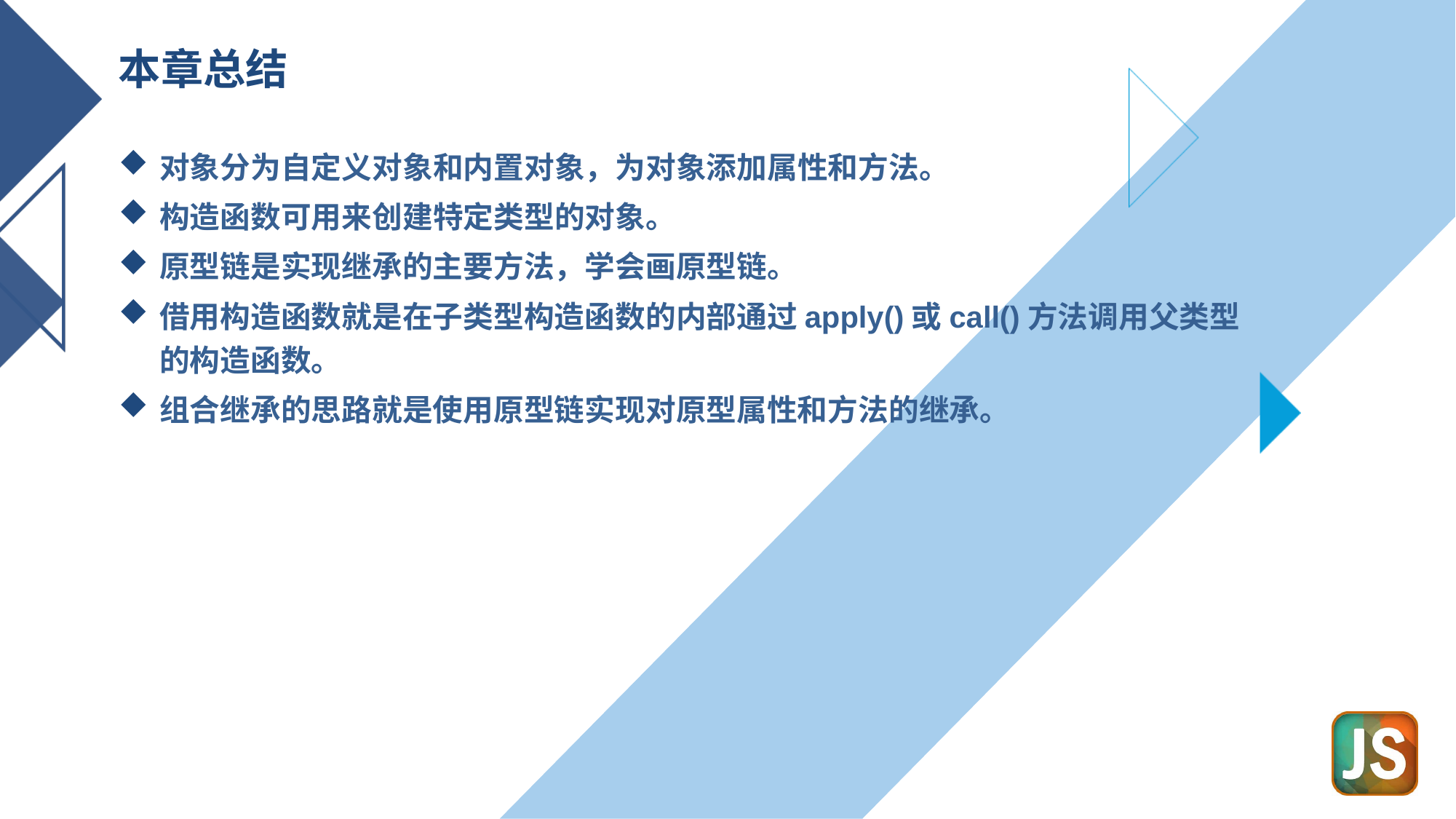

# 本章总结
对象分为自定义对象和内置对象，为对象添加属性和方法。
构造函数可用来创建特定类型的对象。
原型链是实现继承的主要方法，学会画原型链。
借用构造函数就是在子类型构造函数的内部通过apply()或call()方法调用父类型的构造函数。
组合继承的思路就是使用原型链实现对原型属性和方法的继承。